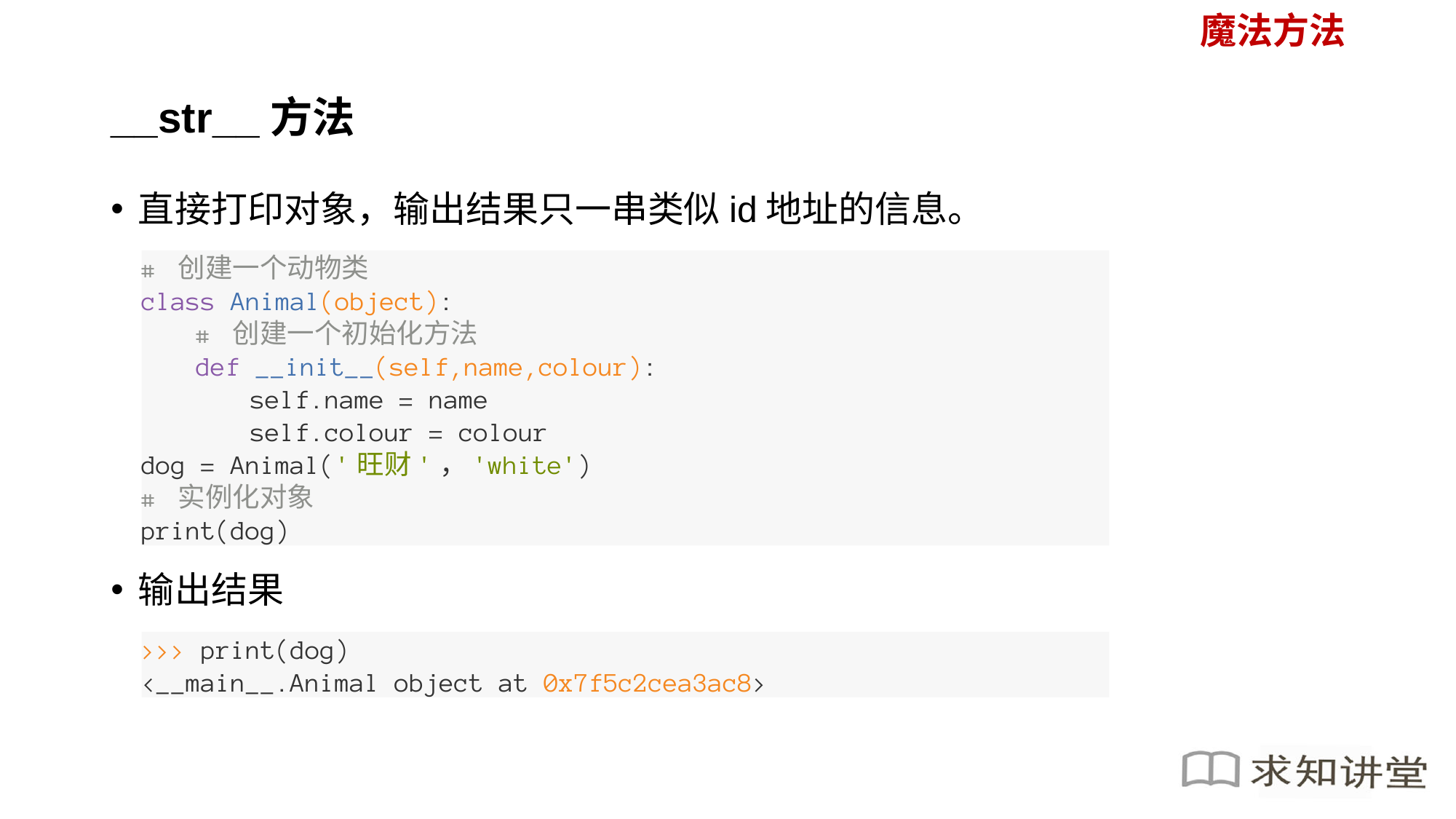

魔法方法
# __str__方法
直接打印对象，输出结果只一串类似id地址的信息。

输出结果
# 创建一个动物类
class Animal(object):
# 创建一个初始化方法
def __init__(self,name,colour):
self.name = name
self.colour = colour
dog = Animal('旺财'，'white')
# 实例化对象
print(dog)
>>> print(dog)
<__main__.Animal object at 0x7f5c2cea3ac8>